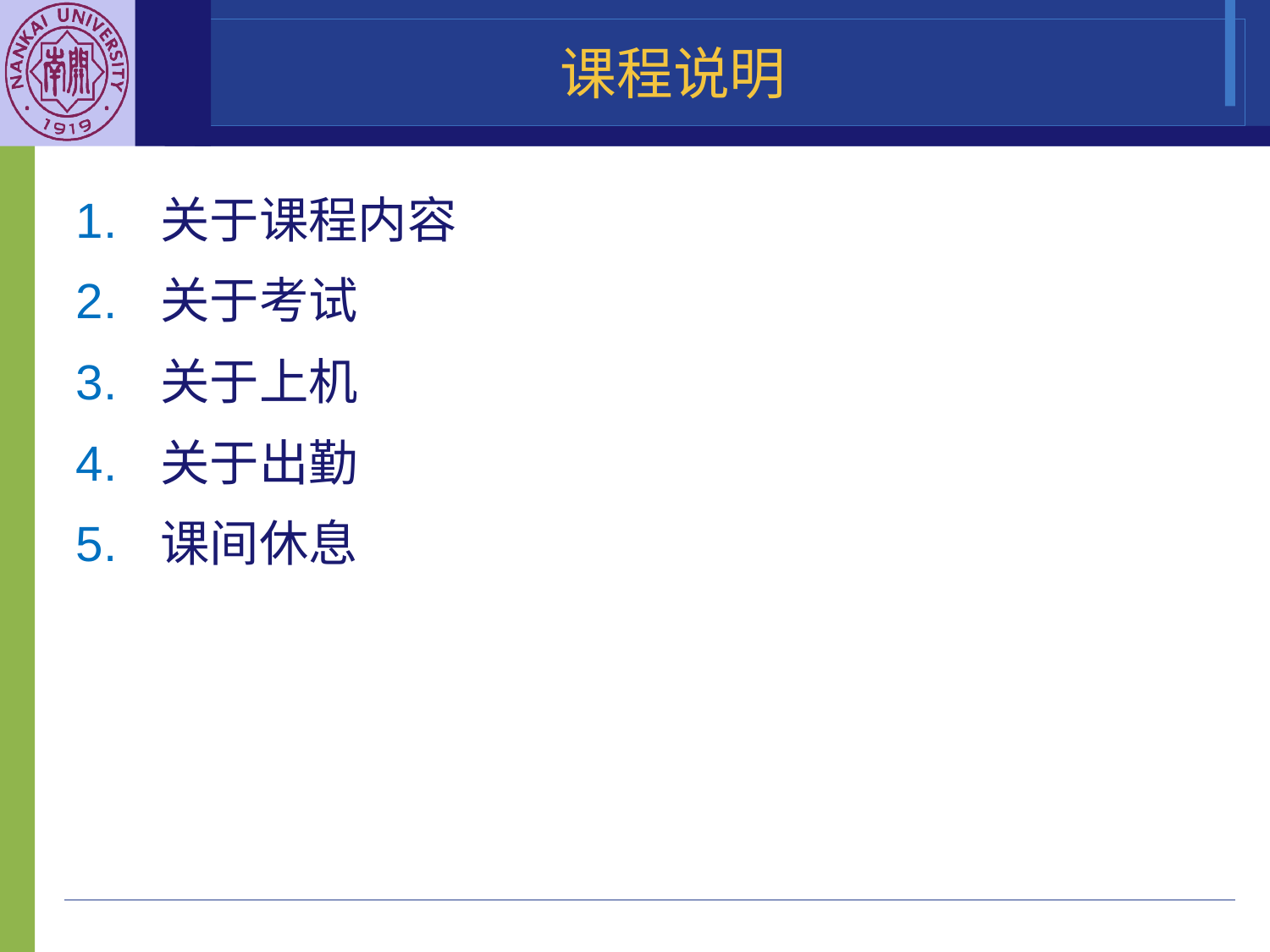

# 课程说明
关于课程内容
关于考试
关于上机
关于出勤
课间休息
2